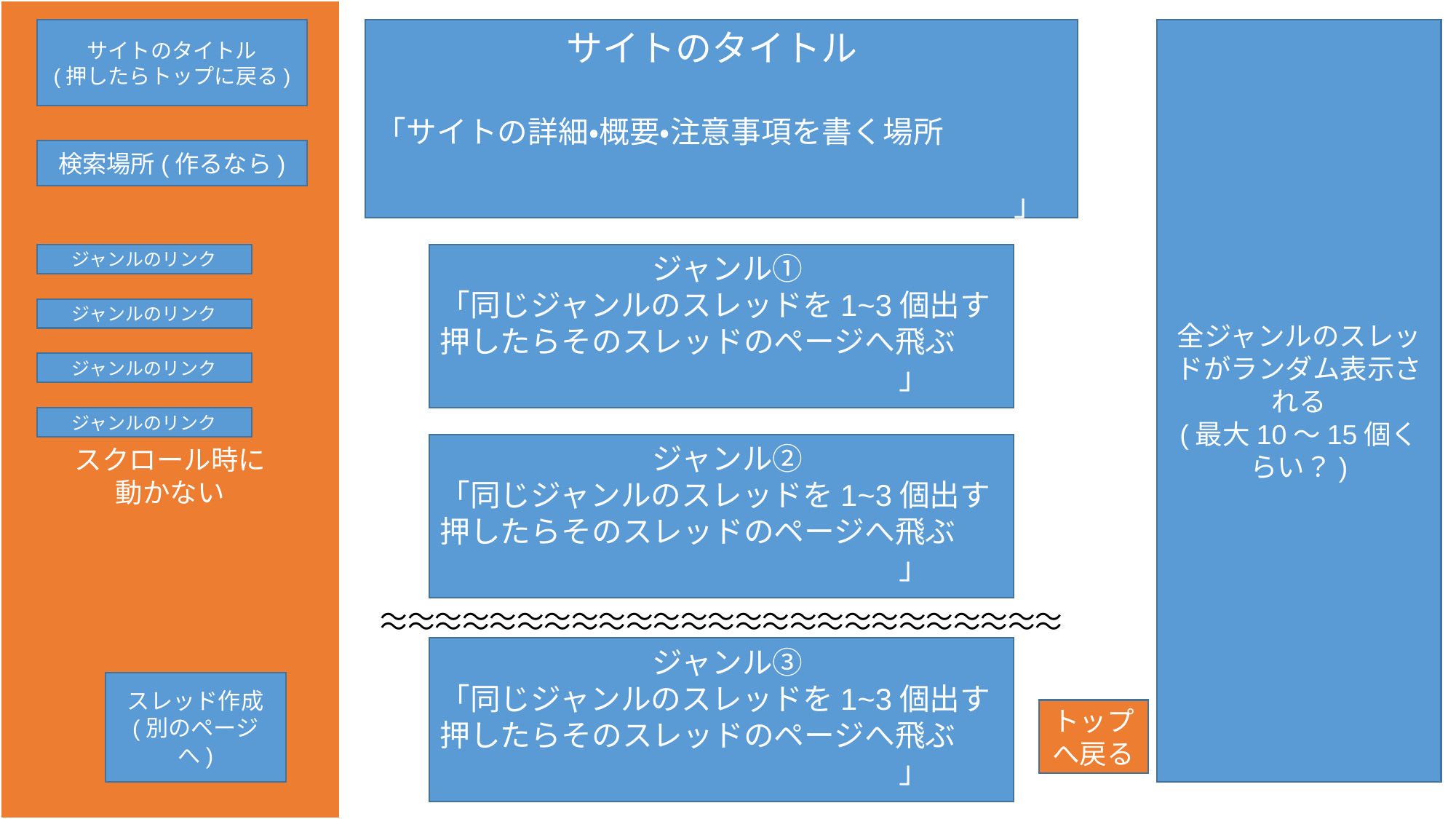

スクロール時に
動かない
1番目
全ジャンルのスレッドがランダム表示される
(最大10～15個くらい？)
サイトのタイトル
(押したらトップに戻る)
　　　　　 サイトのタイトル

「サイトの詳細・概要・注意事項を書く場所

　　　　　　　　　　　　　　　　　　　　　」
検索場所(作るなら)
ジャンルのリンク
　　　　　　　ジャンル①
「同じジャンルのスレッドを1~3個出す
押したらそのスレッドのページへ飛ぶ　	                                  　　　　」
ジャンルのリンク
ジャンルのリンク
ジャンルのリンク
　　　　　　　ジャンル②
「同じジャンルのスレッドを1~3個出す
押したらそのスレッドのページへ飛ぶ　	                                  　　　　」
～～～～～～～～～～～～～～～～～～～～～～～～～
～～～～～～～～～～～～～～～～～～～～～～～～～
　　　　　　　ジャンル③
「同じジャンルのスレッドを1~3個出す
押したらそのスレッドのページへ飛ぶ　	                                  　　　　」
スレッド作成
(別のページへ)
トップへ戻る